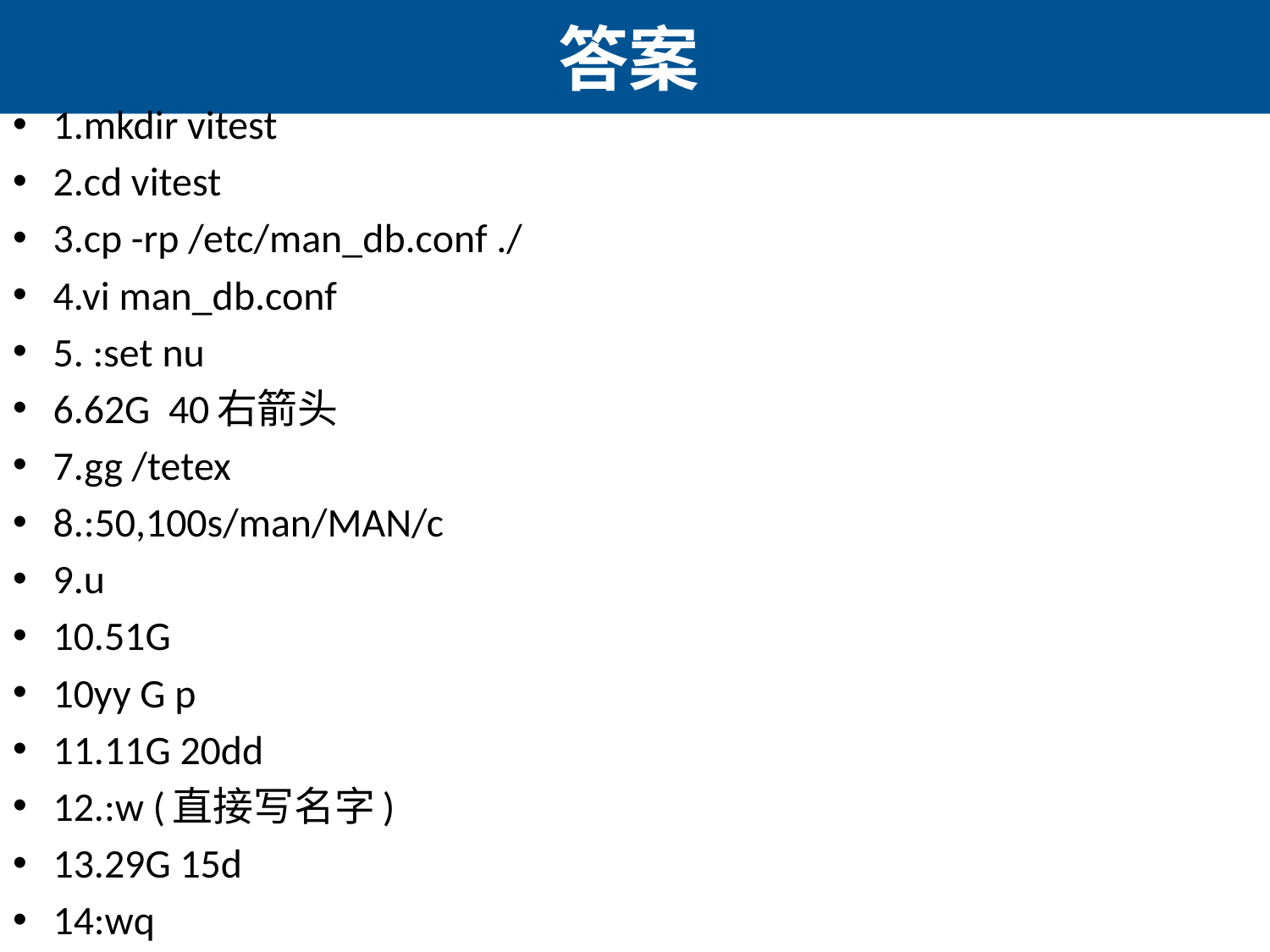

# 答案
1.mkdir vitest
2.cd vitest
3.cp -rp /etc/man_db.conf ./
4.vi man_db.conf
5. :set nu
6.62G  40右箭头
7.gg /tetex
8.:50,100s/man/MAN/c
9.u
10.51G
10yy G p
11.11G 20dd
12.:w (直接写名字)
13.29G 15d
14:wq